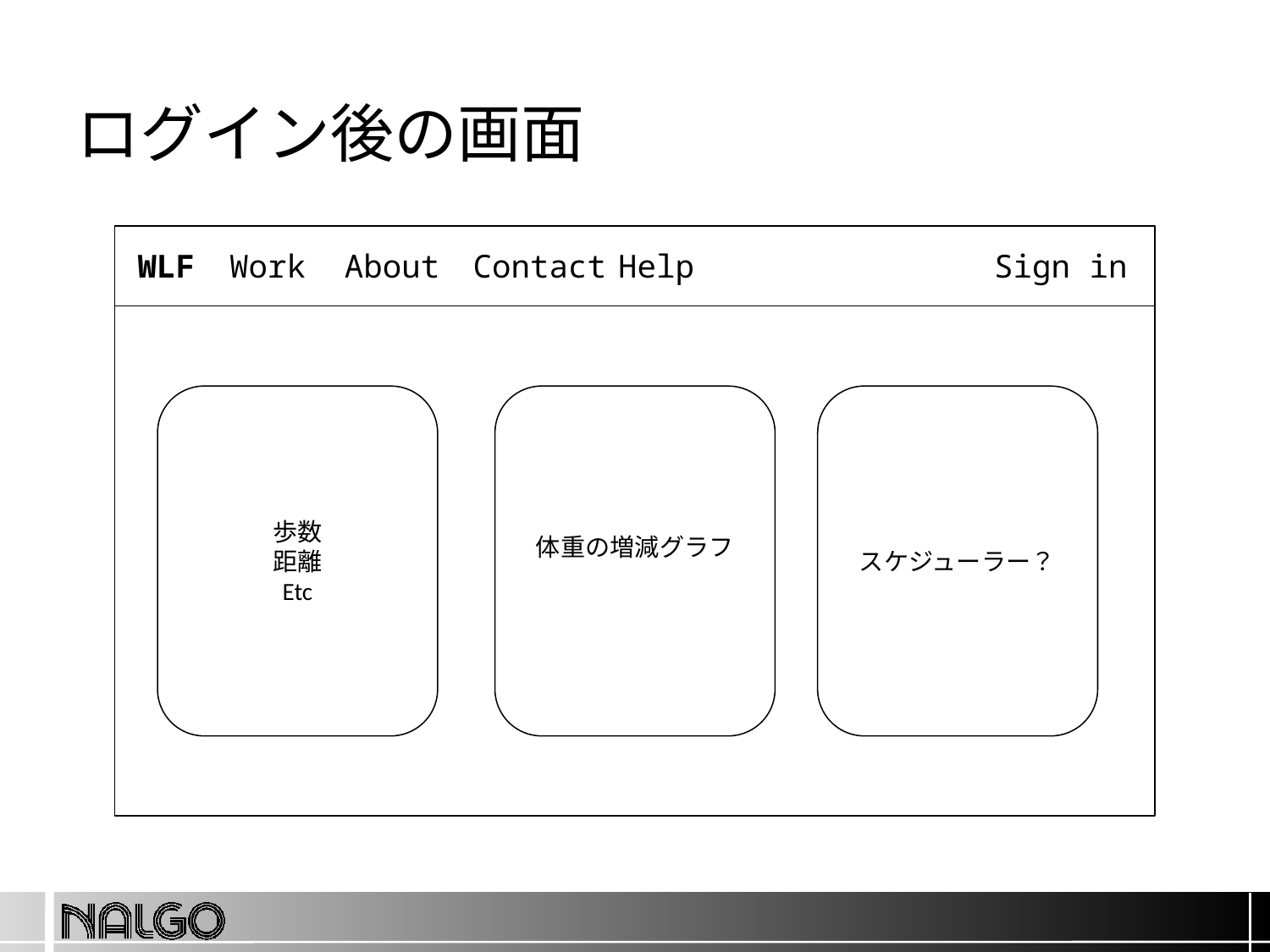

# ログイン後の画面

WLF
Work
Contact
Help
Sign in
About
歩数
距離
Etc
体重の増減グラフ

スケジューラー？